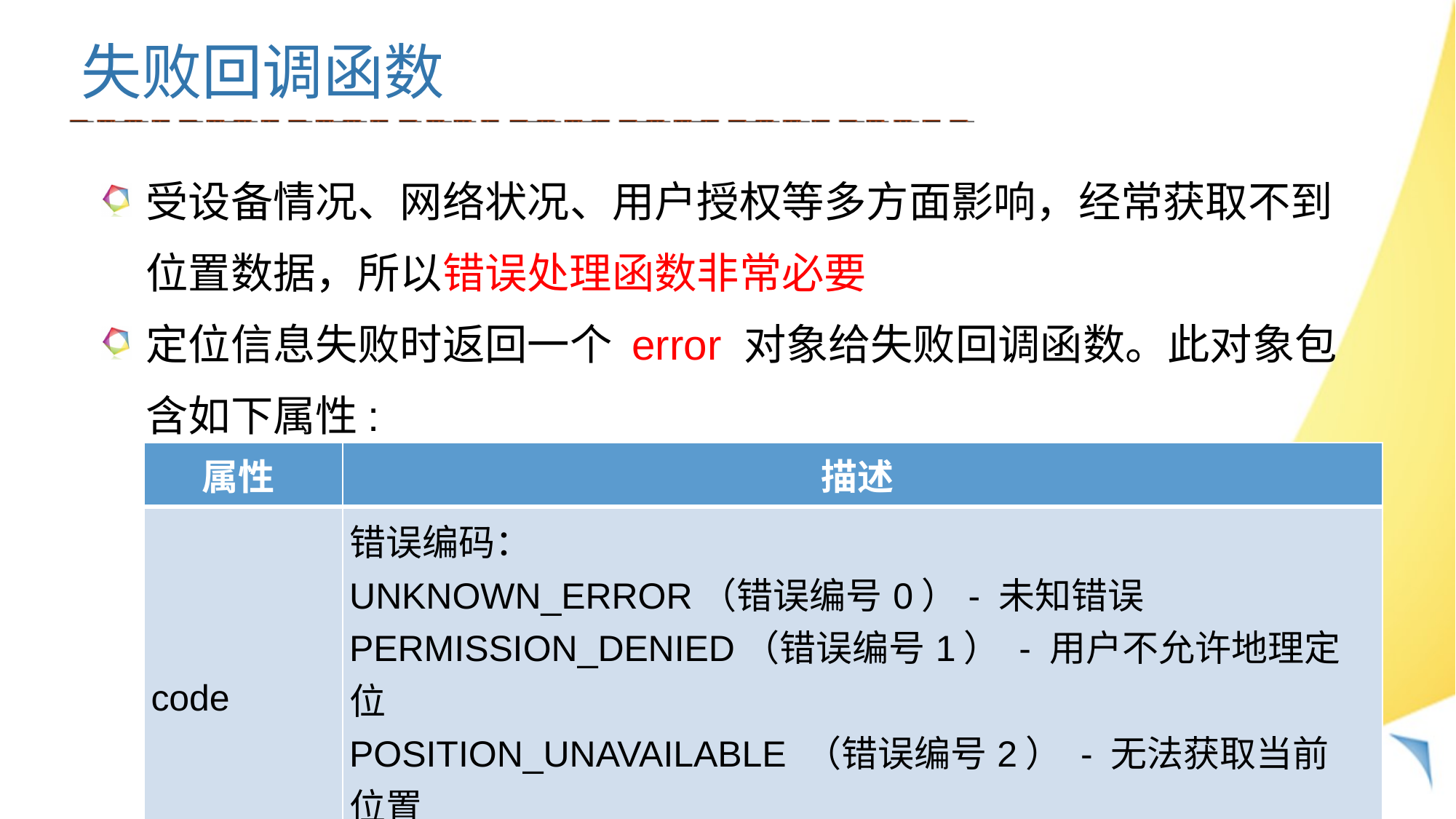

失败回调函数

受设备情况、网络状况、用户授权等多方面影响，经常获取不到位置数据，所以错误处理函数非常必要
定位信息失败时返回一个 error 对象给失败回调函数。此对象包含如下属性:

| 属性 | 描述 |
| --- | --- |
| code | 错误编码： UNKNOWN\_ERROR（错误编号0）- 未知错误 PERMISSION\_DENIED（错误编号1） - 用户不允许地理定位 POSITION\_UNAVAILABLE （错误编号2） - 无法获取当前位置 TIMEOUT （错误编号3） - 操作超时 |
| message | 错误信息 |